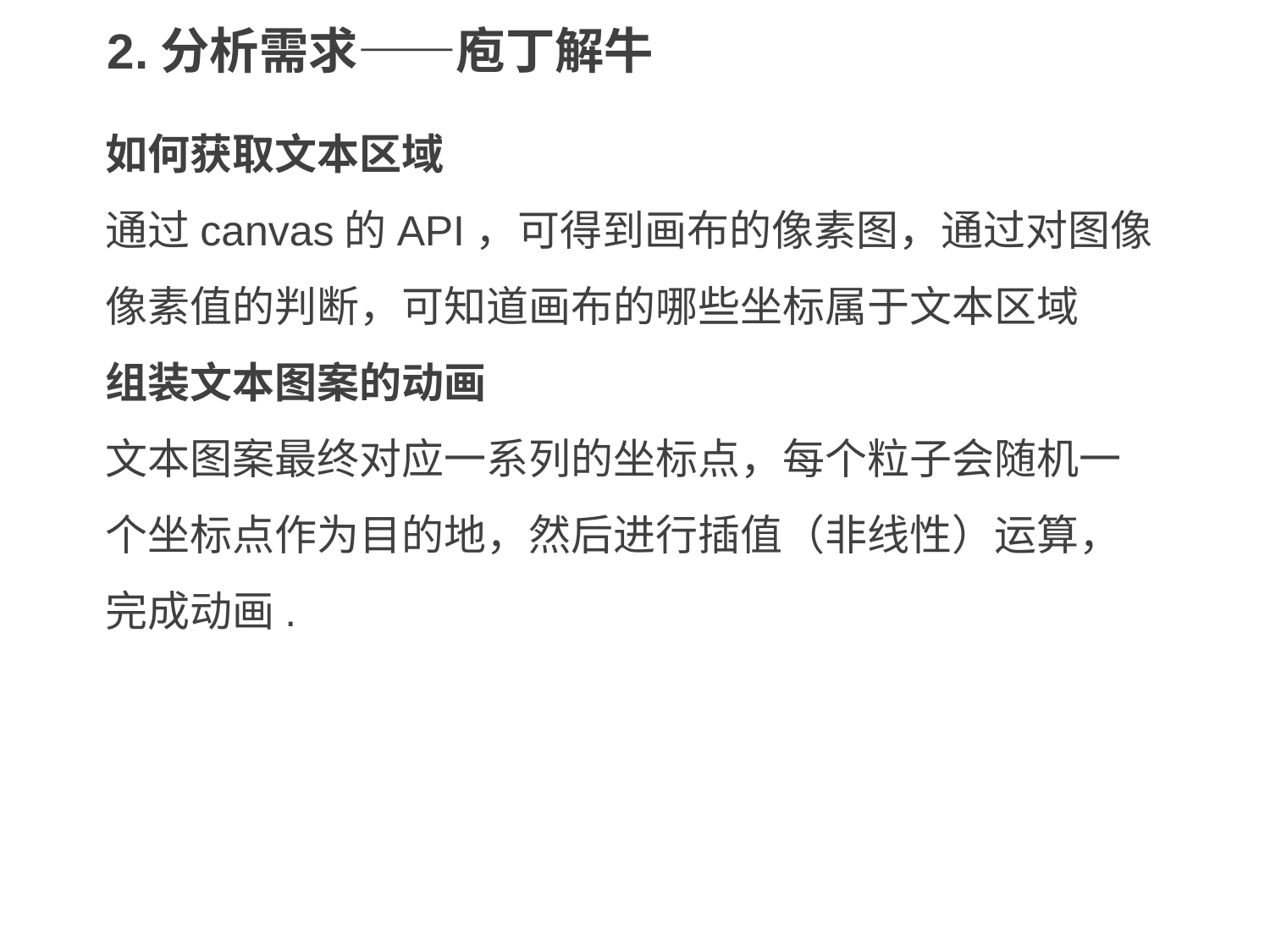

2.分析需求——庖丁解牛
如何获取文本区域
通过canvas的API，可得到画布的像素图，通过对图像像素值的判断，可知道画布的哪些坐标属于文本区域
组装文本图案的动画
文本图案最终对应一系列的坐标点，每个粒子会随机一个坐标点作为目的地，然后进行插值（非线性）运算，完成动画.